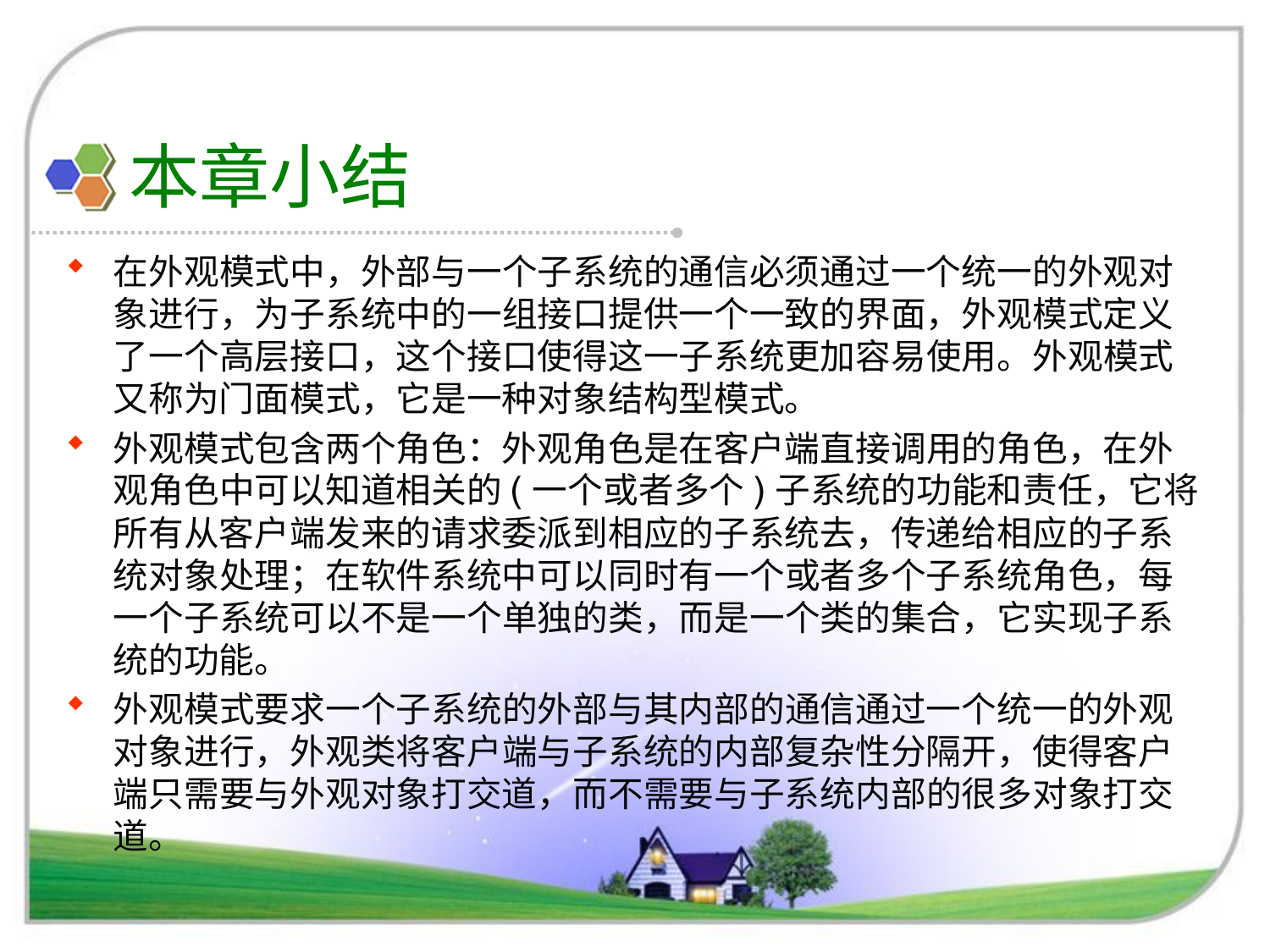

# 本章小结
在外观模式中，外部与一个子系统的通信必须通过一个统一的外观对象进行，为子系统中的一组接口提供一个一致的界面，外观模式定义了一个高层接口，这个接口使得这一子系统更加容易使用。外观模式又称为门面模式，它是一种对象结构型模式。
外观模式包含两个角色：外观角色是在客户端直接调用的角色，在外观角色中可以知道相关的(一个或者多个)子系统的功能和责任，它将所有从客户端发来的请求委派到相应的子系统去，传递给相应的子系统对象处理；在软件系统中可以同时有一个或者多个子系统角色，每一个子系统可以不是一个单独的类，而是一个类的集合，它实现子系统的功能。
外观模式要求一个子系统的外部与其内部的通信通过一个统一的外观对象进行，外观类将客户端与子系统的内部复杂性分隔开，使得客户端只需要与外观对象打交道，而不需要与子系统内部的很多对象打交道。